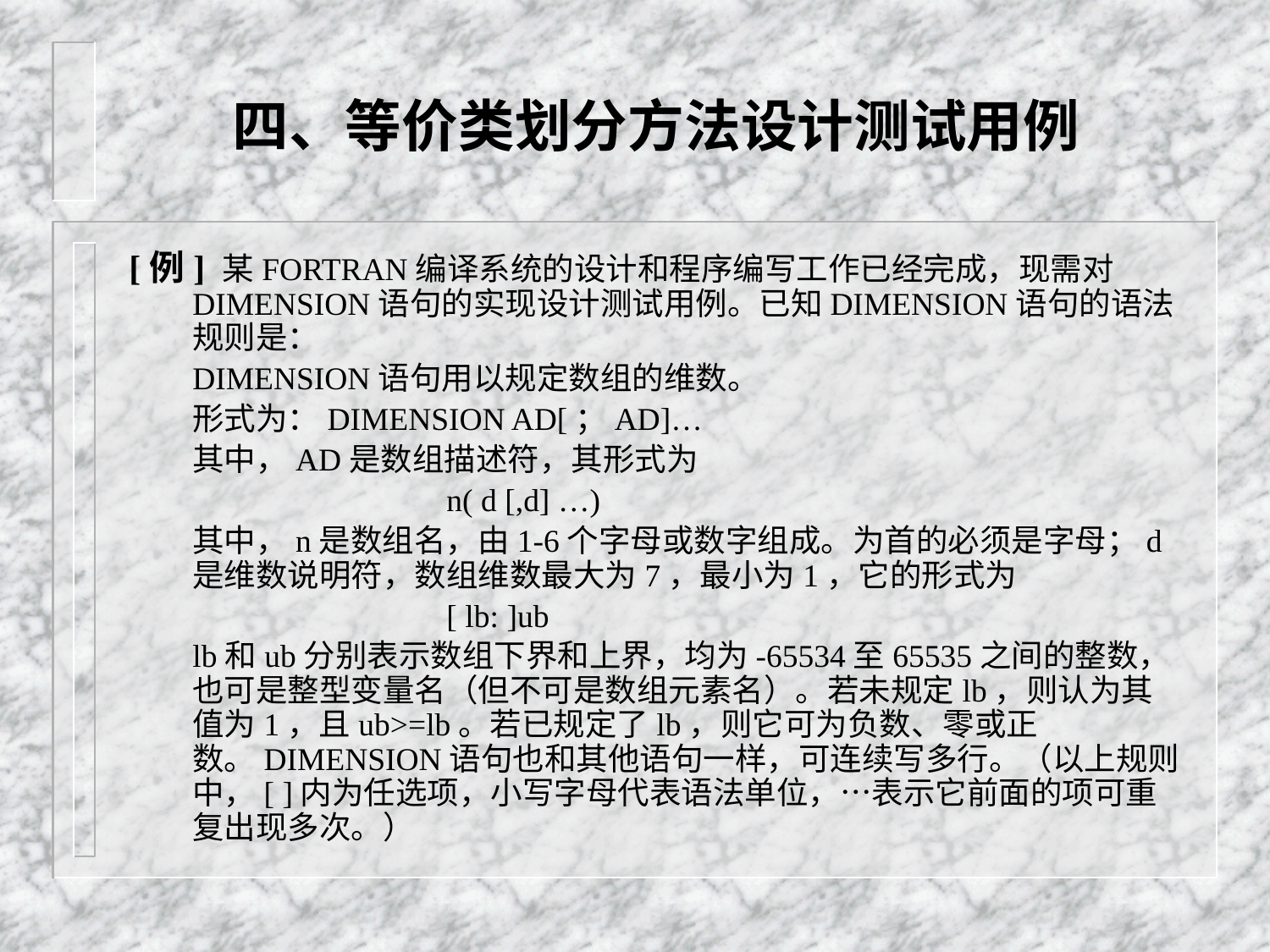

# 四、等价类划分方法设计测试用例
[例] 某FORTRAN编译系统的设计和程序编写工作已经完成，现需对DIMENSION语句的实现设计测试用例。已知DIMENSION语句的语法规则是：
	DIMENSION语句用以规定数组的维数。
	形式为：DIMENSION AD[；AD]…
	其中，AD是数组描述符，其形式为
			n( d [,d] …)
	其中，n是数组名，由1-6个字母或数字组成。为首的必须是字母；d是维数说明符，数组维数最大为7，最小为1，它的形式为
			[ lb: ]ub
	lb和ub分别表示数组下界和上界，均为-65534至65535之间的整数，也可是整型变量名（但不可是数组元素名）。若未规定lb，则认为其值为1，且ub>=lb。若已规定了lb，则它可为负数、零或正数。DIMENSION语句也和其他语句一样，可连续写多行。（以上规则中，[ ]内为任选项，小写字母代表语法单位，…表示它前面的项可重复出现多次。）